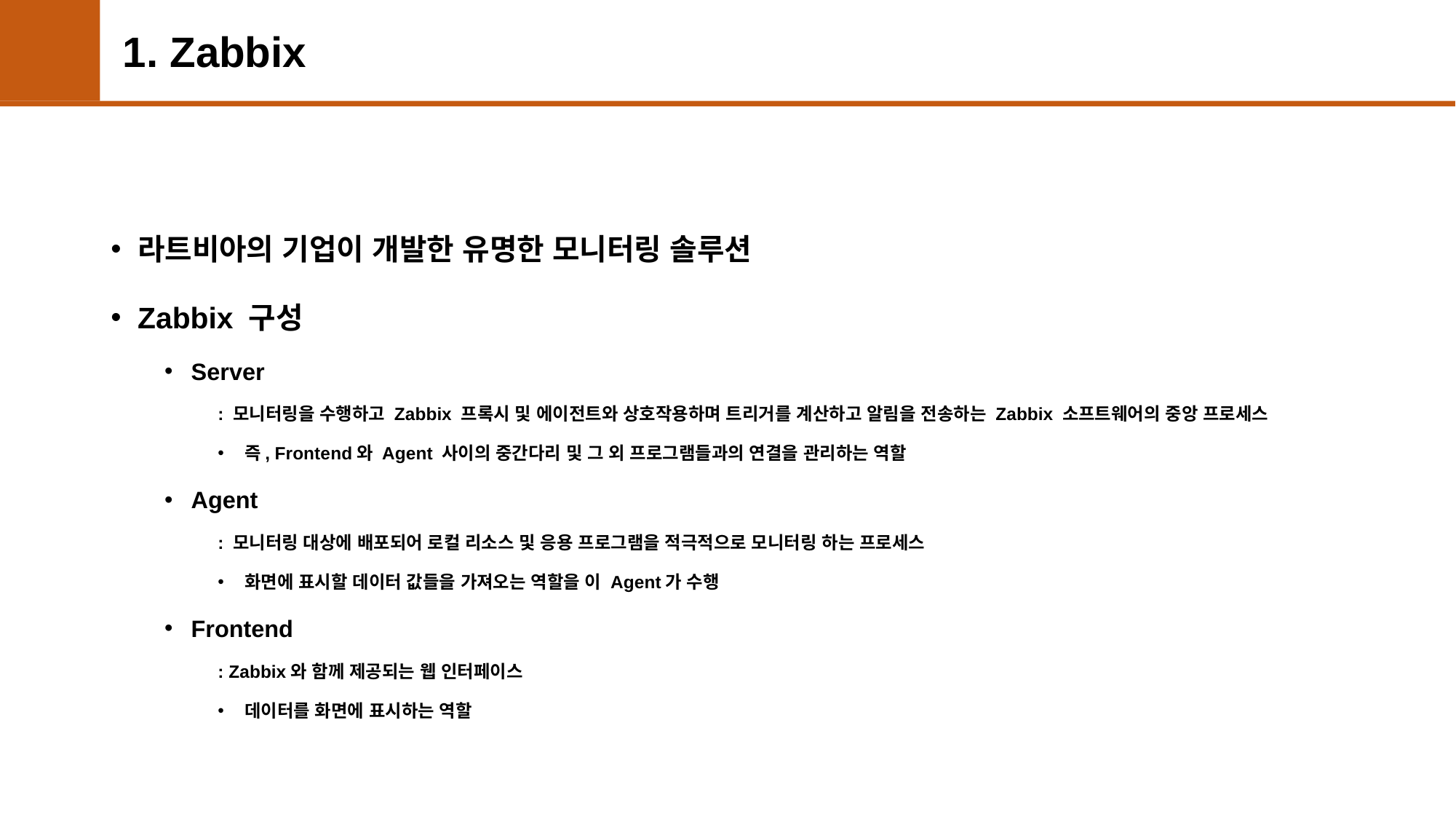

# 1. Zabbix

라트비아의 기업이 개발한 유명한 모니터링 솔루션
Zabbix 구성
Server
: 모니터링을 수행하고 Zabbix 프록시 및 에이전트와 상호작용하며 트리거를 계산하고 알림을 전송하는 Zabbix 소프트웨어의 중앙 프로세스
즉, Frontend와 Agent 사이의 중간다리 및 그 외 프로그램들과의 연결을 관리하는 역할
Agent
: 모니터링 대상에 배포되어 로컬 리소스 및 응용 프로그램을 적극적으로 모니터링 하는 프로세스
화면에 표시할 데이터 값들을 가져오는 역할을 이 Agent가 수행
Frontend
: Zabbix와 함께 제공되는 웹 인터페이스
데이터를 화면에 표시하는 역할